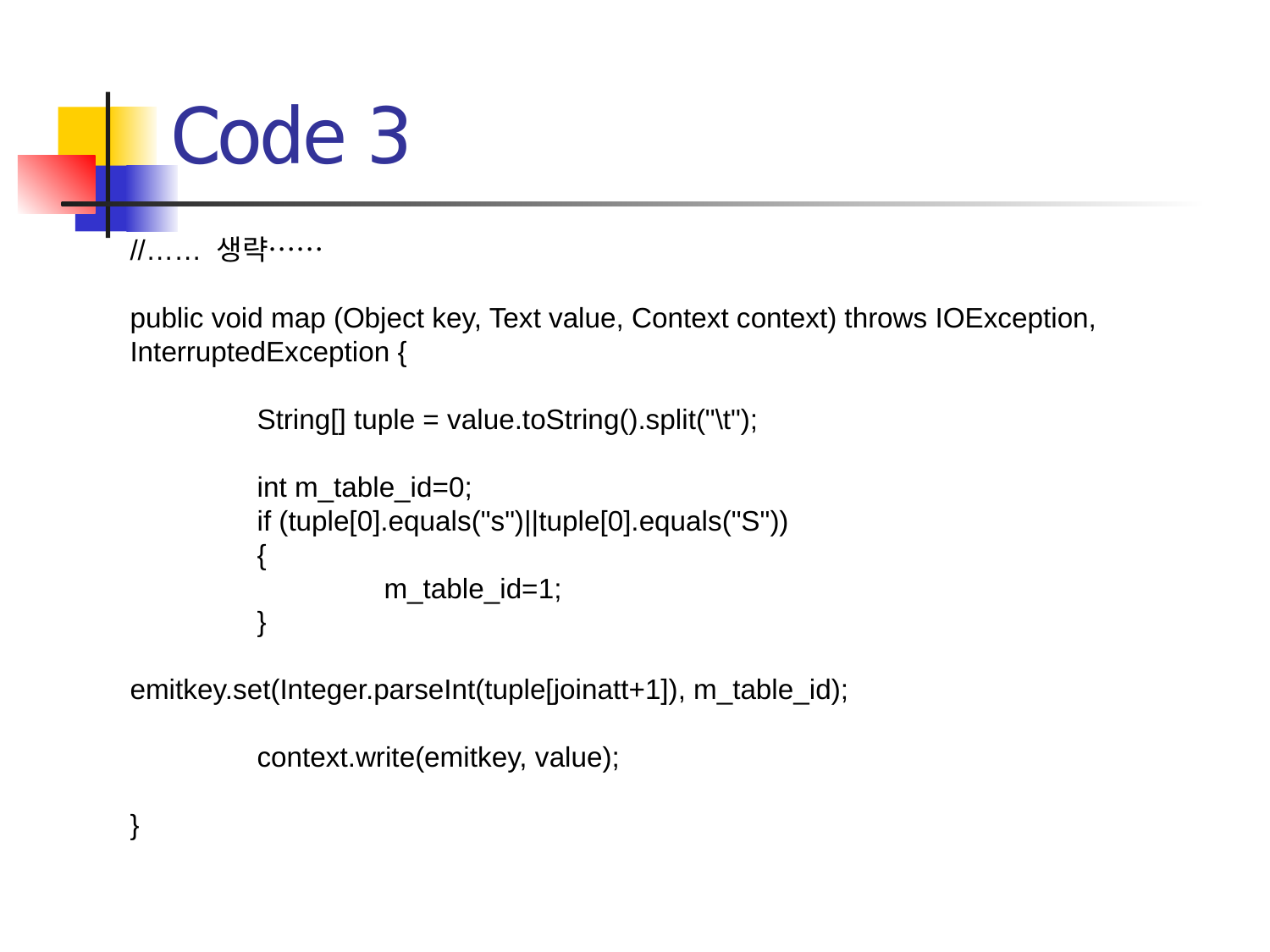

# Code 3
//…… 생략……

public void map (Object key, Text value, Context context) throws IOException, InterruptedException {

	String[] tuple = value.toString().split("\t");

	int m_table_id=0;
	if (tuple[0].equals("s")||tuple[0].equals("S"))
	{
		m_table_id=1;
	}
				emitkey.set(Integer.parseInt(tuple[joinatt+1]), m_table_id);

	context.write(emitkey, value);

}